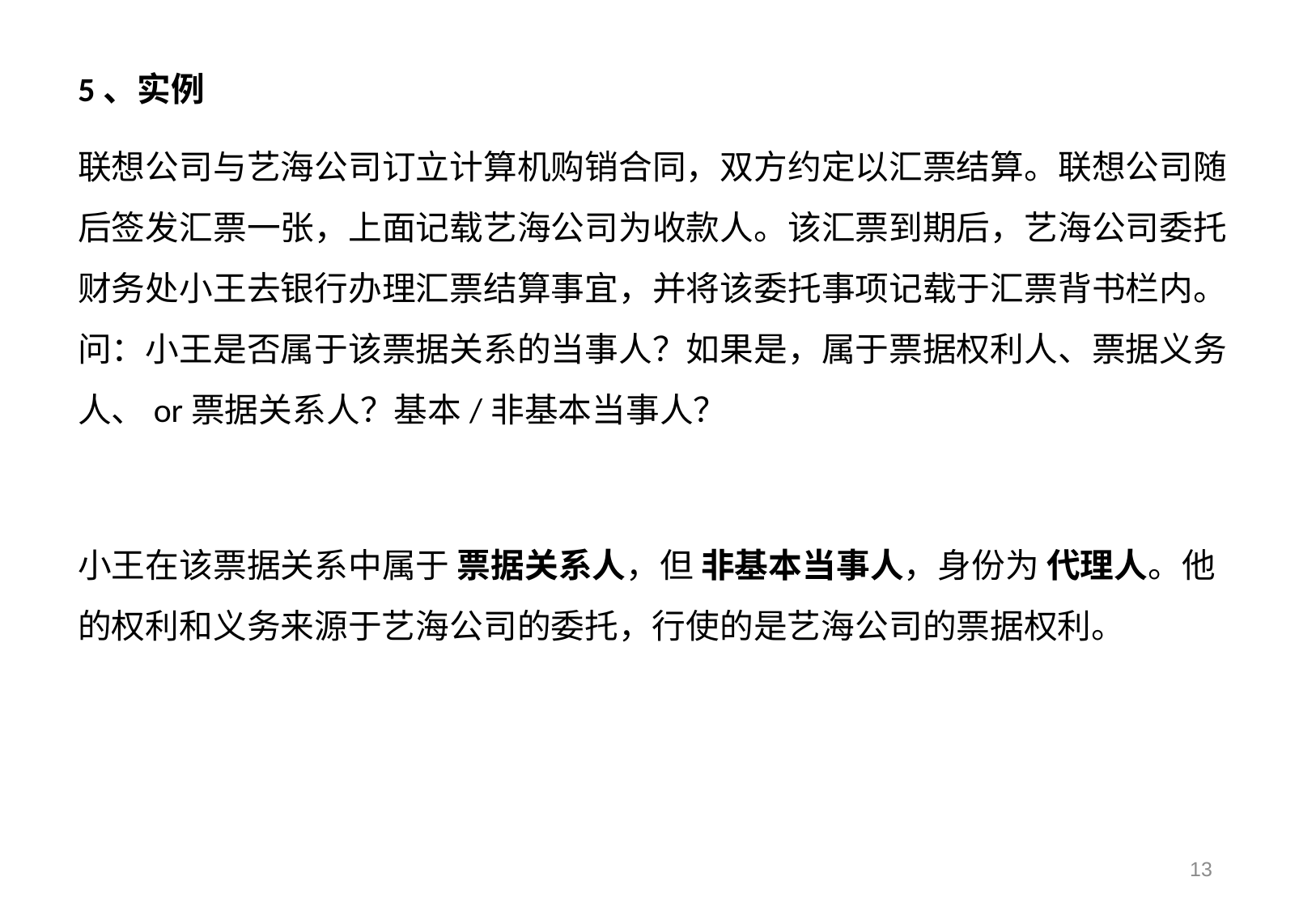

5、实例
联想公司与艺海公司订立计算机购销合同，双方约定以汇票结算。联想公司随后签发汇票一张，上面记载艺海公司为收款人。该汇票到期后，艺海公司委托财务处小王去银行办理汇票结算事宜，并将该委托事项记载于汇票背书栏内。问：小王是否属于该票据关系的当事人？如果是，属于票据权利人、票据义务人、or票据关系人？基本/非基本当事人？

小王在该票据关系中属于 票据关系人，但 非基本当事人，身份为 代理人。他的权利和义务来源于艺海公司的委托，行使的是艺海公司的票据权利。
13